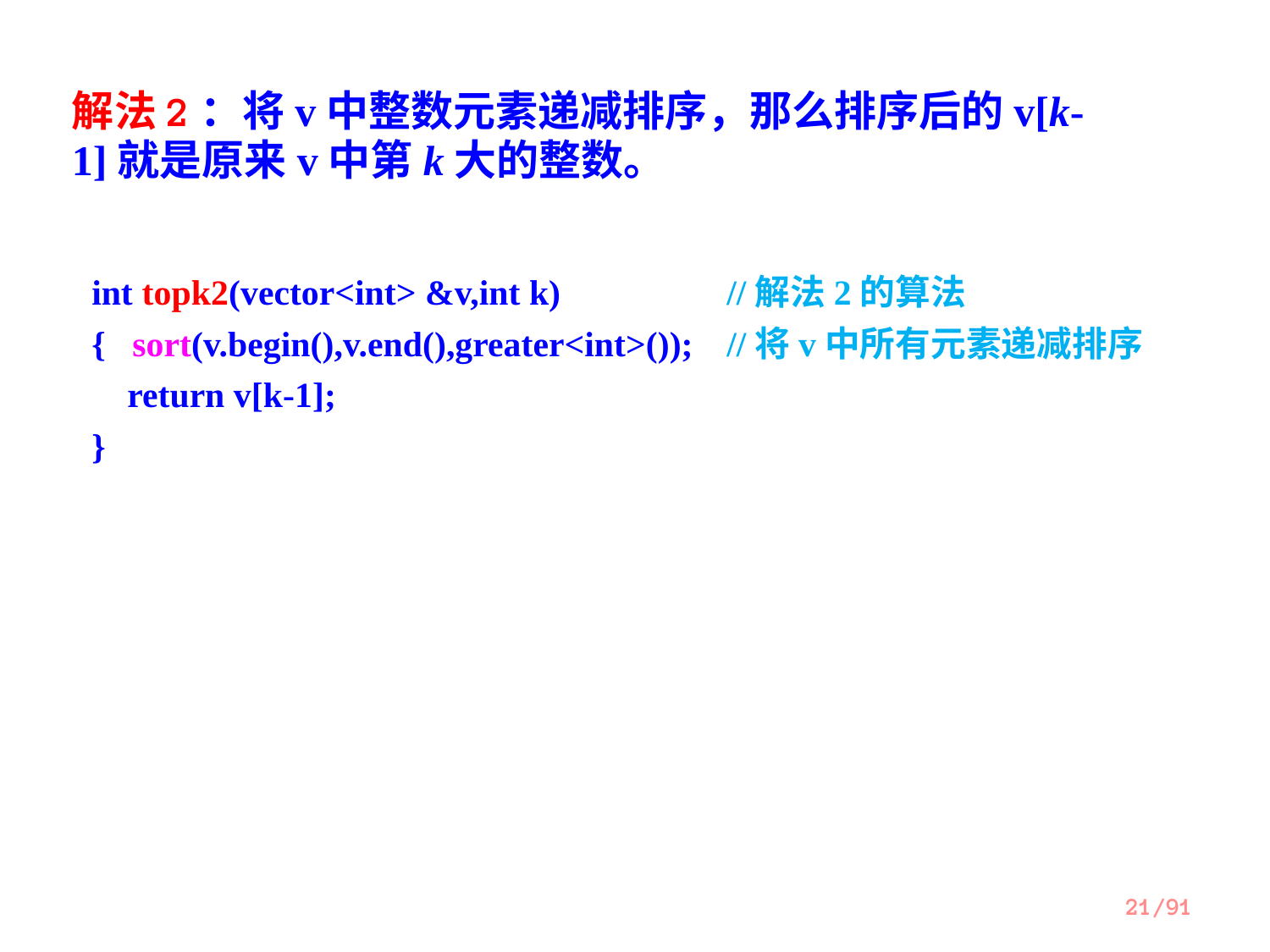

解法2：将v中整数元素递减排序，那么排序后的v[k-1]就是原来v中第k大的整数。
int topk2(vector<int> &v,int k) 		//解法2的算法
{   sort(v.begin(),v.end(),greater<int>());	//将v中所有元素递减排序
    return v[k-1];
}
21/91